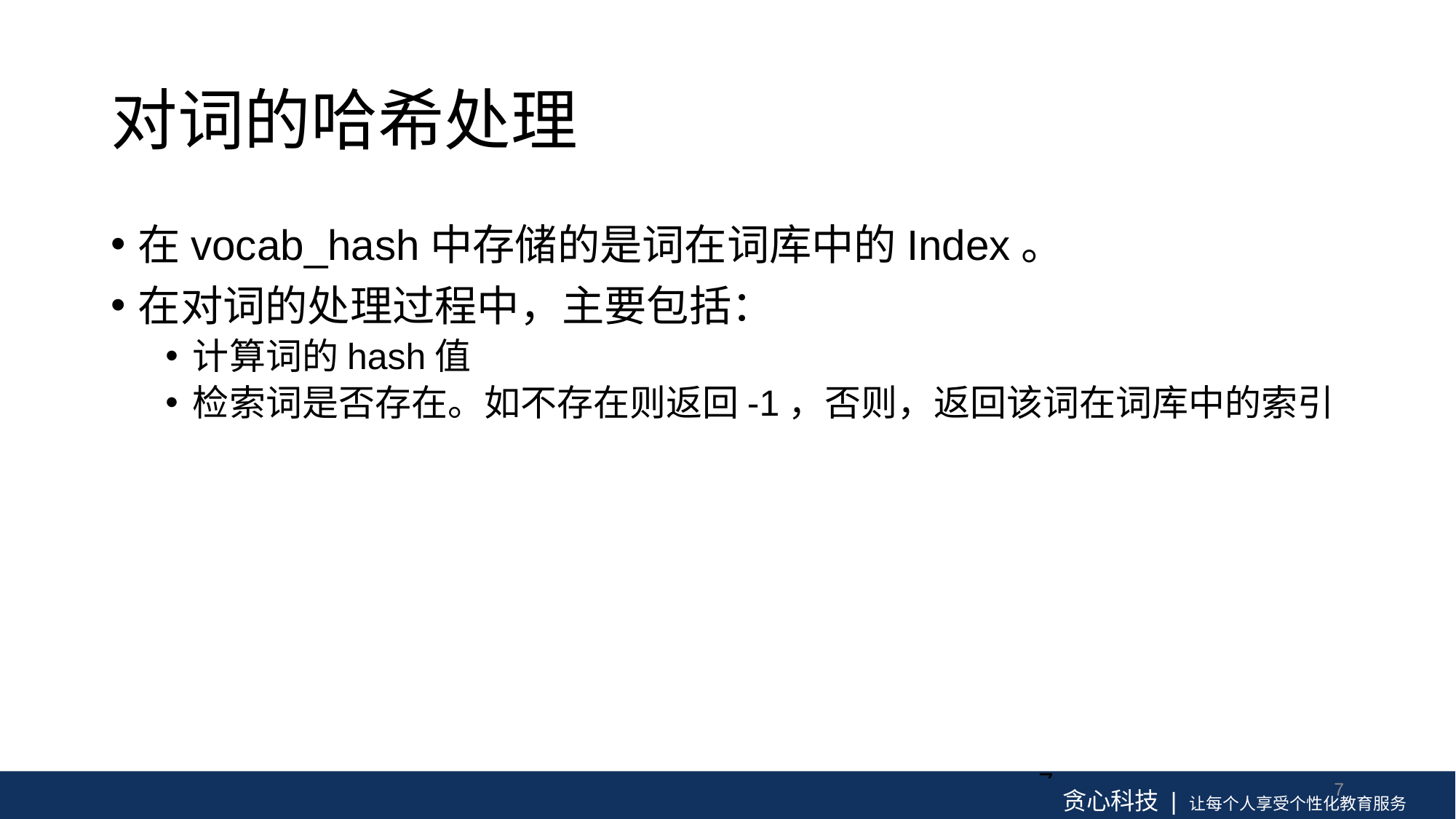

# 对词的哈希处理
在vocab_hash中存储的是词在词库中的Index。
在对词的处理过程中，主要包括：
计算词的hash值
检索词是否存在。如不存在则返回-1，否则，返回该词在词库中的索引